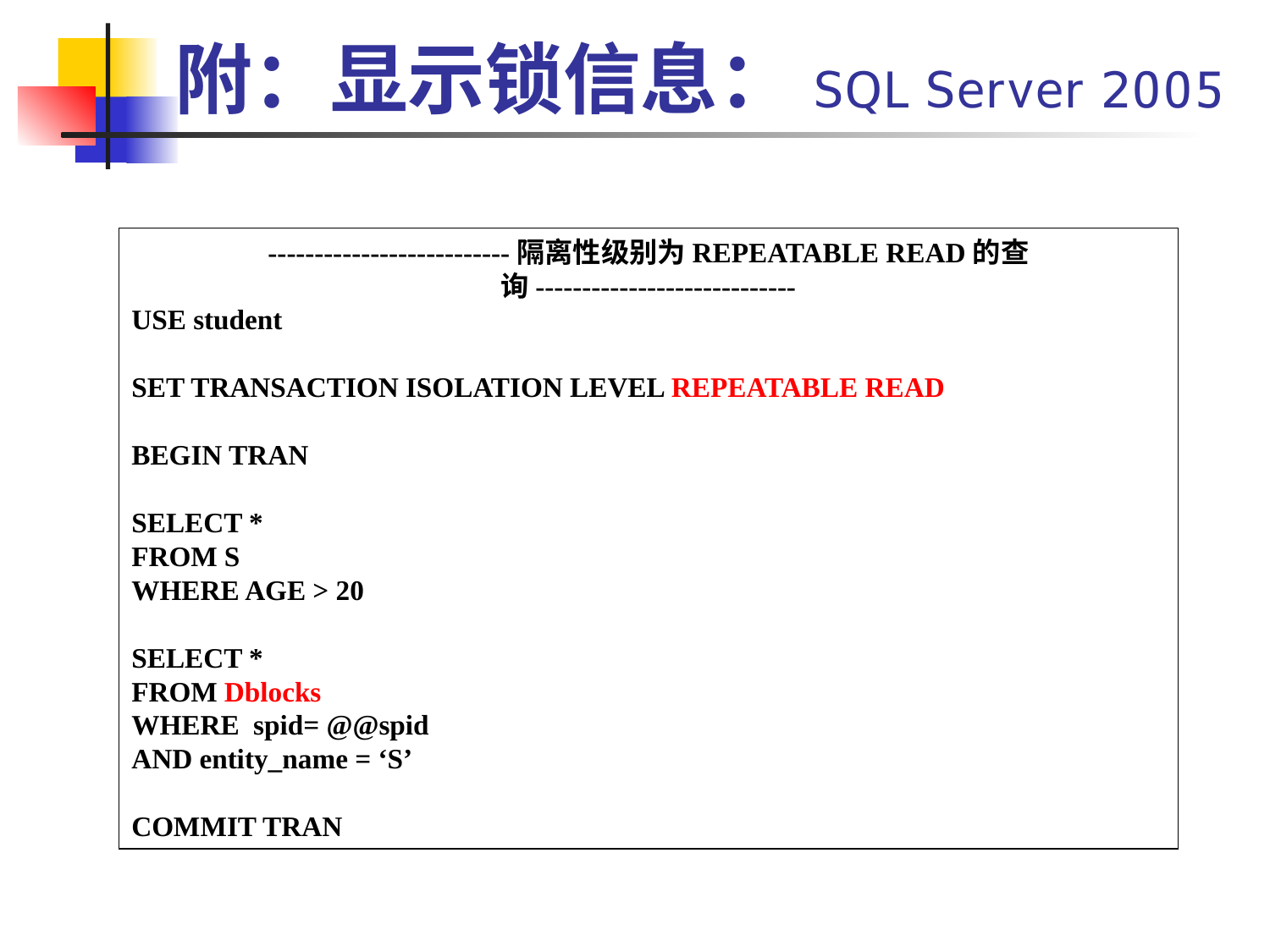

# 附：显示锁信息：SQL Server 2005
--------------------------隔离性级别为REPEATABLE READ的查询----------------------------
USE student

SET TRANSACTION ISOLATION LEVEL REPEATABLE READ

BEGIN TRAN

SELECT *
FROM S
WHERE AGE > 20

SELECT *
FROM Dblocks
WHERE  spid= @@spid
AND entity_name = ‘S’

COMMIT TRAN